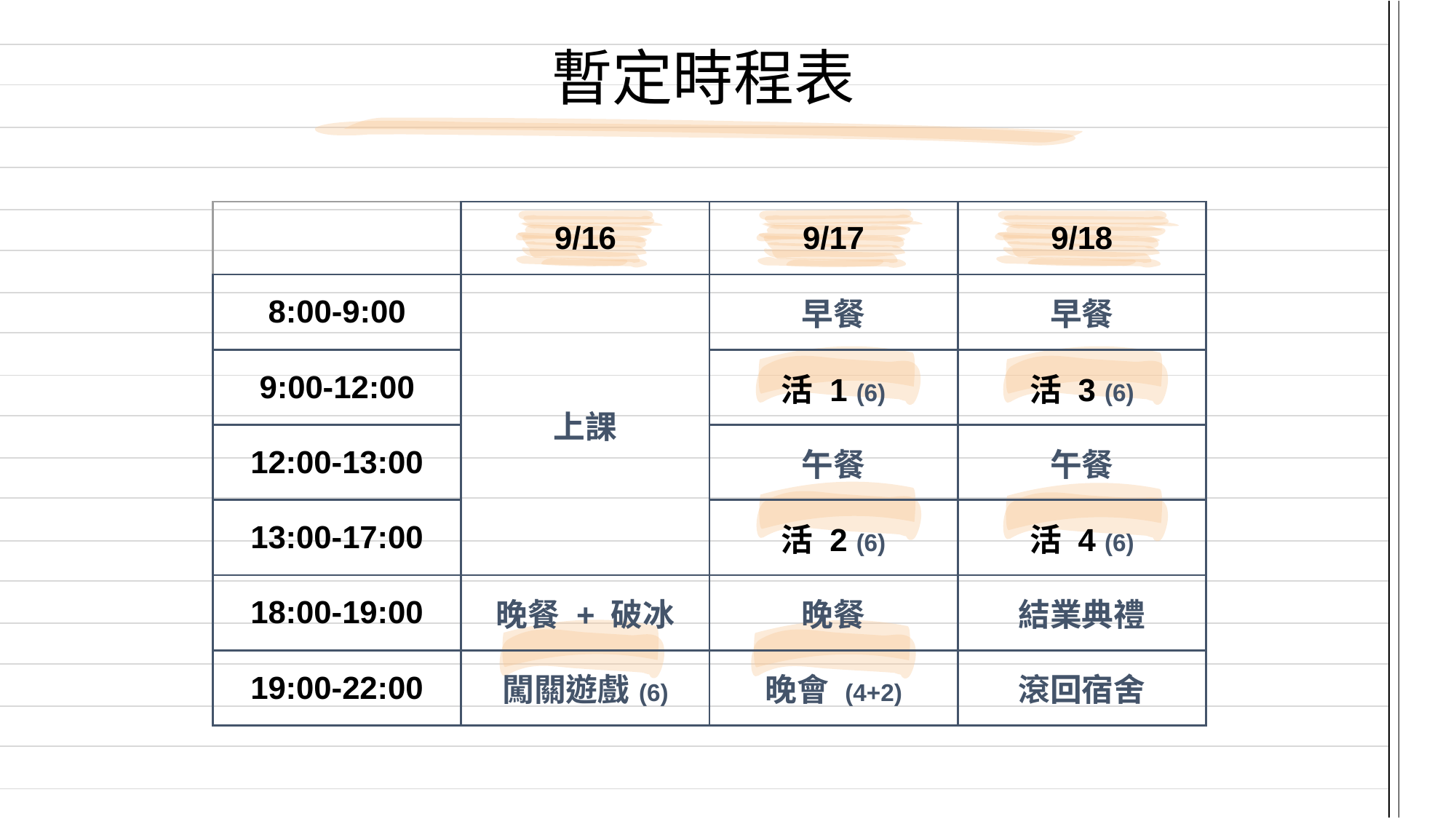

# 暫定時程表

|  | 9/16 | 9/17 | 9/18 |
| --- | --- | --- | --- |
| 8:00-9:00 | 上課 | 早餐 | 早餐 |
| 9:00-12:00 |  | 活 1 (6) | 活 3 (6) |
| 12:00-13:00 |  | 午餐 | 午餐 |
| 13:00-17:00 |  | 活 2 (6) | 活 4 (6) |
| 18:00-19:00 | 晚餐 + 破冰 | 晚餐 | 結業典禮 |
| 19:00-22:00 | 闖關遊戲(6) | 晚會 (4+2) | 滾回宿舍 |